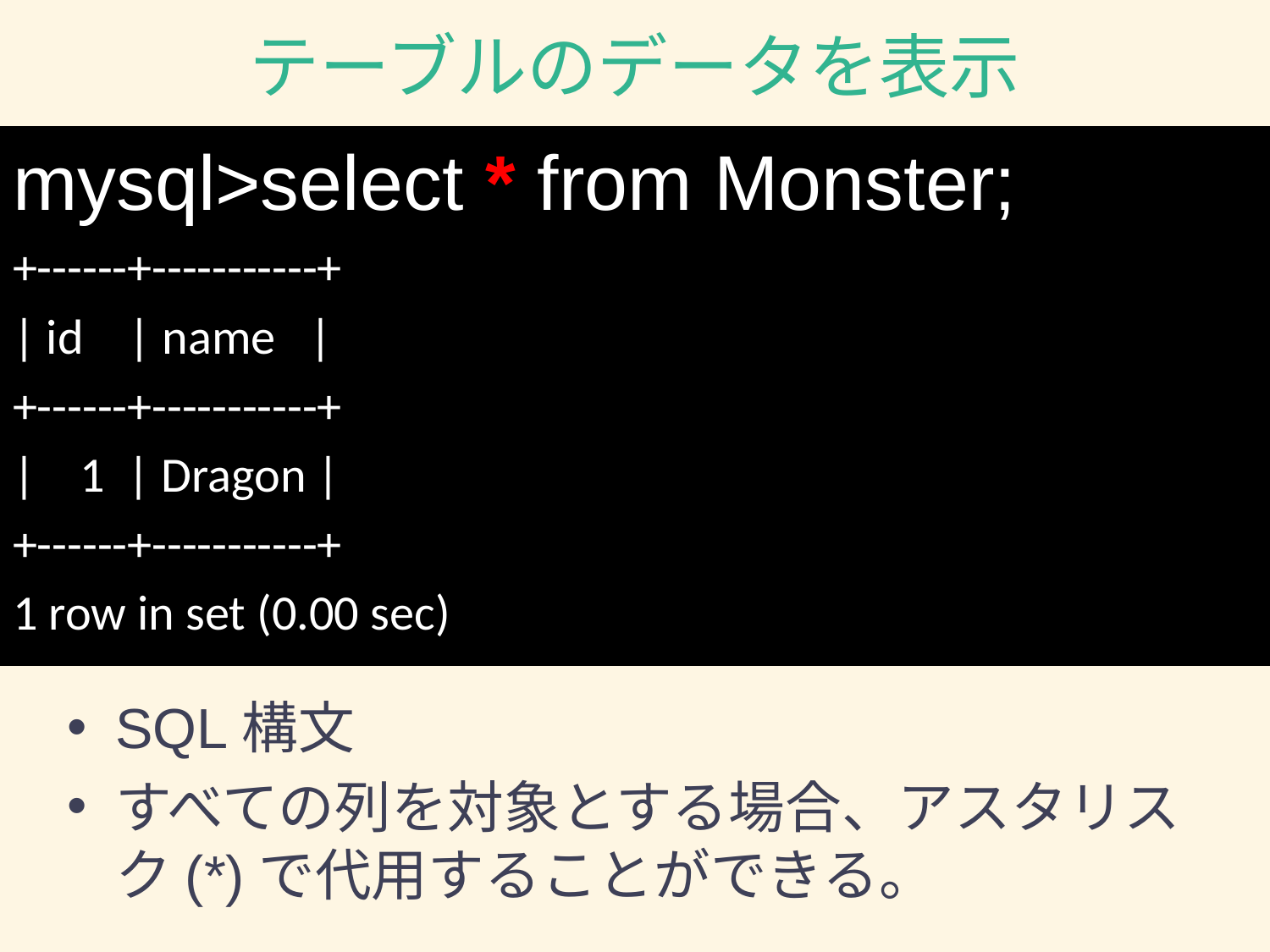

# テーブルのデータを表示
mysql>select * from Monster;
﻿+------+-----------+
| id    | name   |
+------+-----------+
|    1  | Dragon |
+------+-----------+
1 row in set (0.00 sec)
SQL構文
すべての列を対象とする場合、アスタリスク(*)で代用することができる。